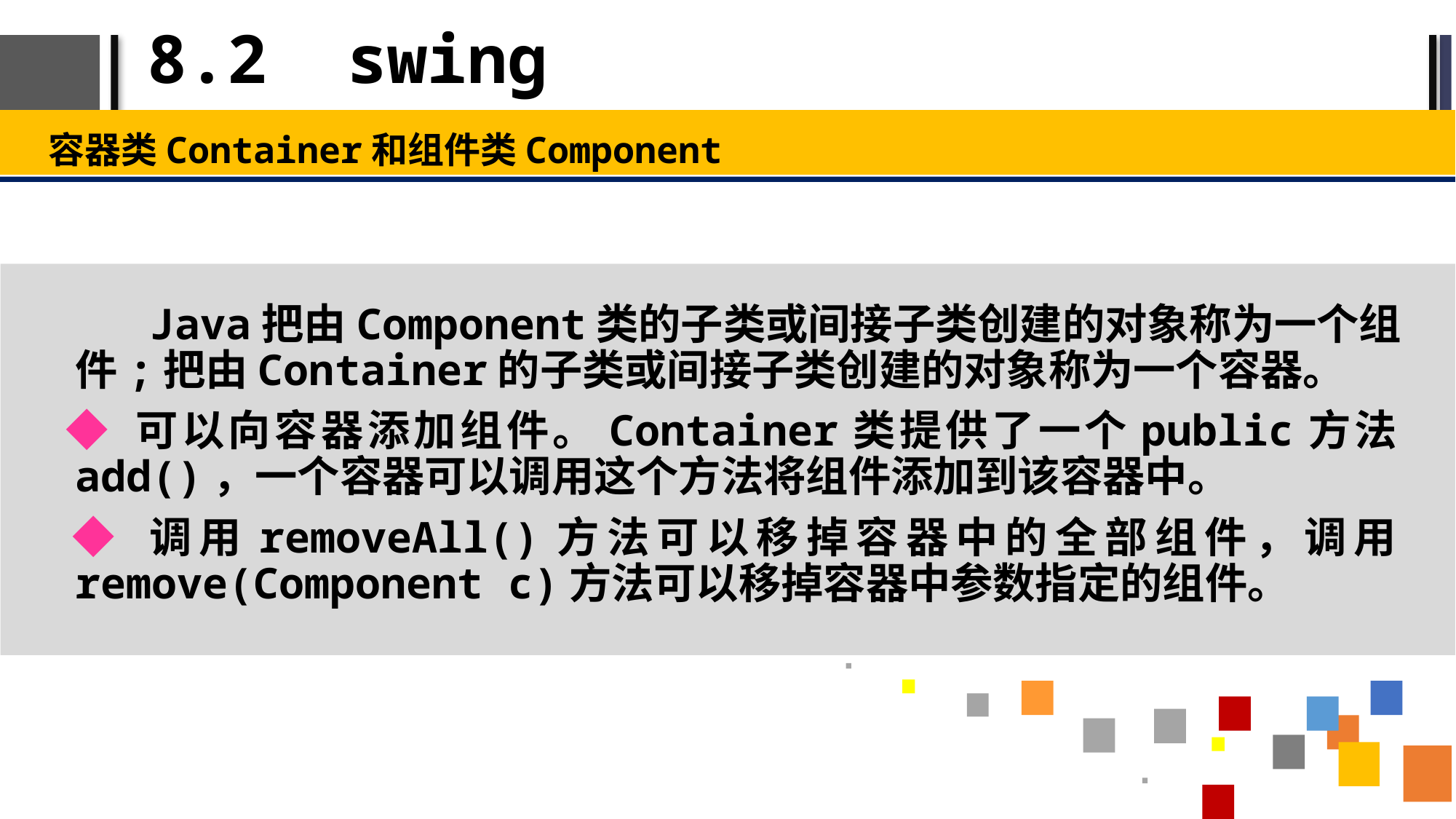

# 8.2  swing

容器类Container和组件类Component

    Java把由Component类的子类或间接子类创建的对象称为一个组件;把由Container的子类或间接子类创建的对象称为一个容器。
 ◆ 可以向容器添加组件。Container类提供了一个public方法add()，一个容器可以调用这个方法将组件添加到该容器中。
 ◆ 调用removeAll()方法可以移掉容器中的全部组件，调用remove(Component c)方法可以移掉容器中参数指定的组件。